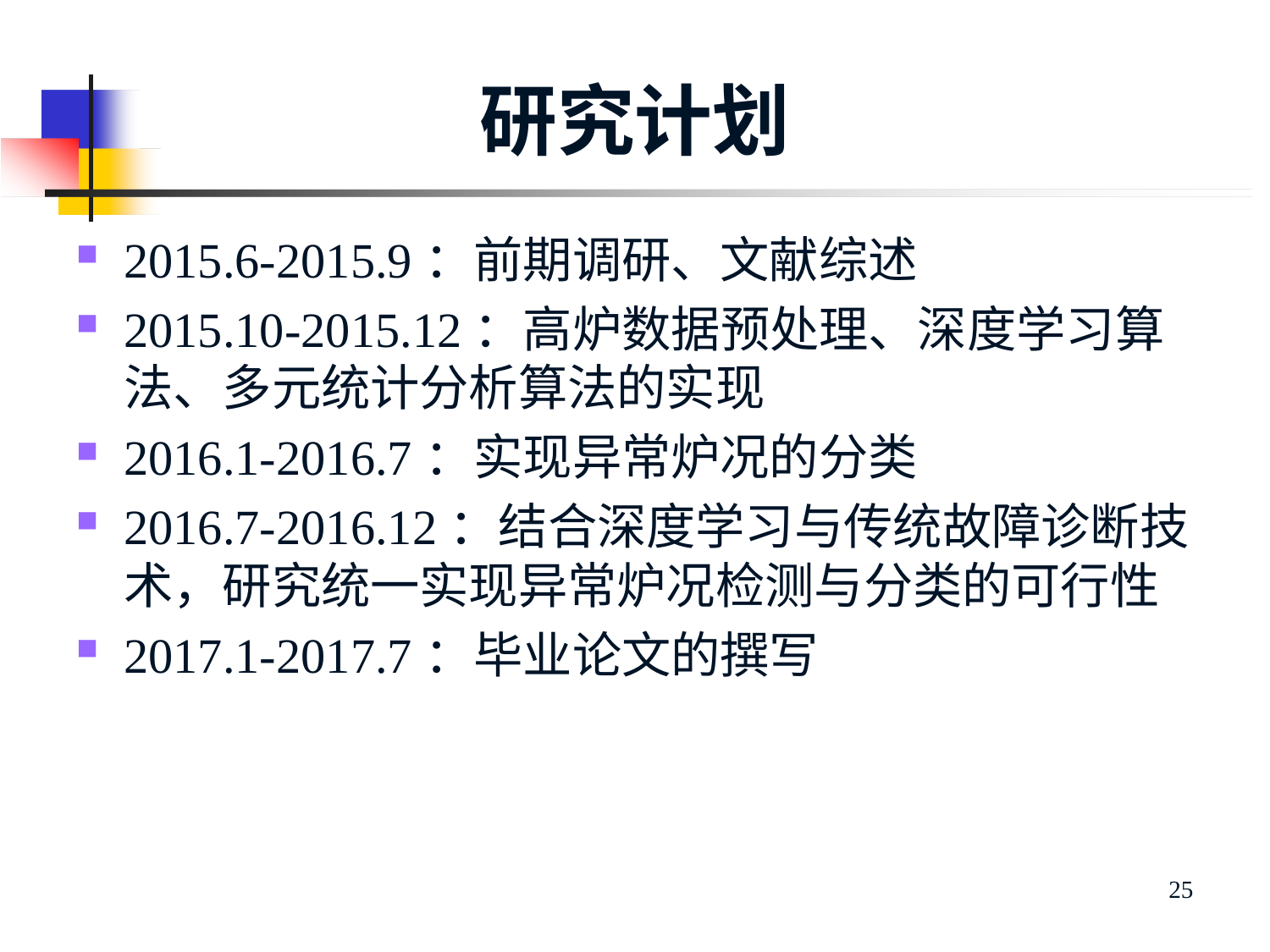

# 研究计划
2015.6-2015.9：前期调研、文献综述
2015.10-2015.12：高炉数据预处理、深度学习算法、多元统计分析算法的实现
2016.1-2016.7：实现异常炉况的分类
2016.7-2016.12：结合深度学习与传统故障诊断技术，研究统一实现异常炉况检测与分类的可行性
2017.1-2017.7：毕业论文的撰写

25